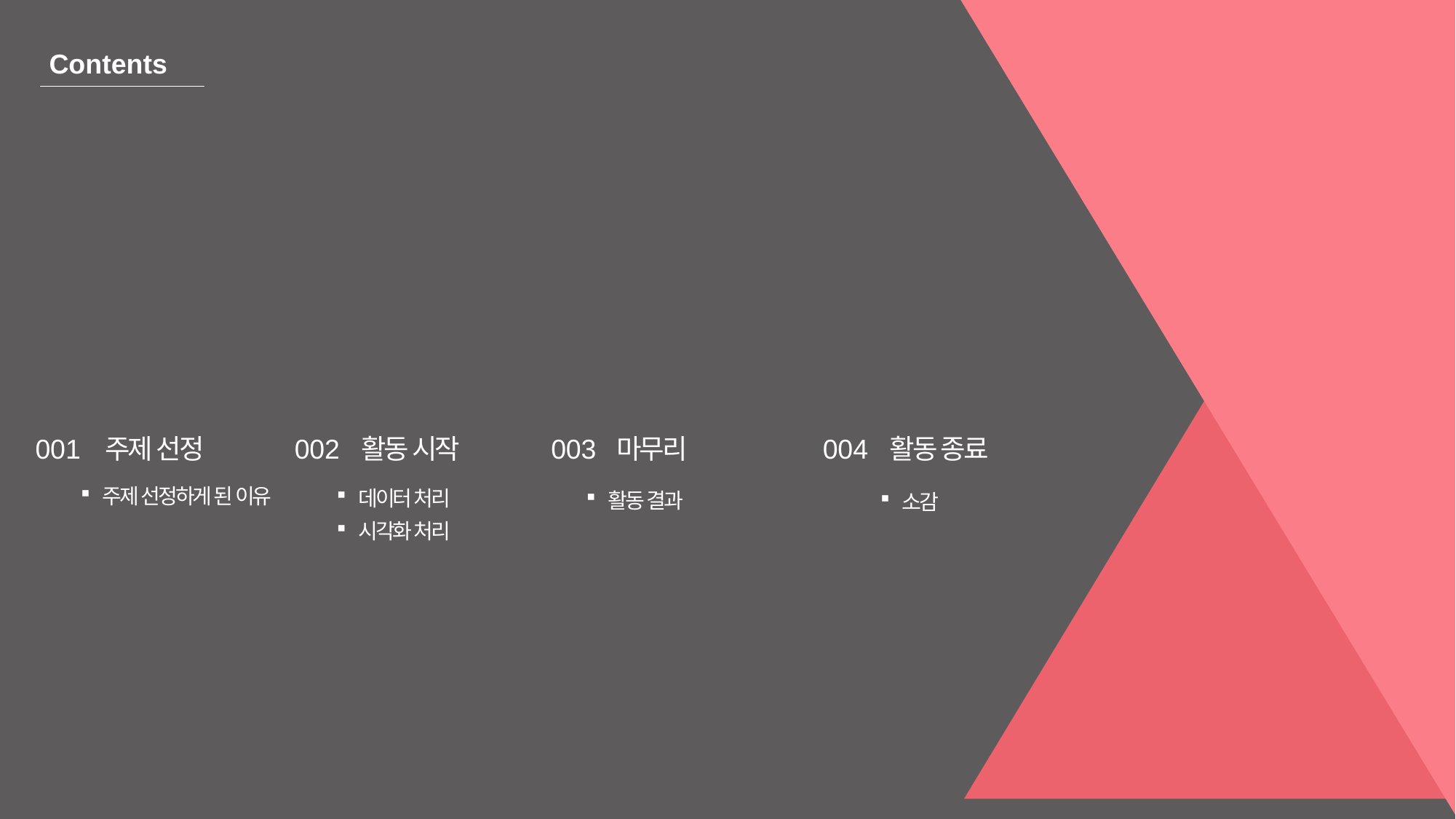

Contents
001
주제 선정
002
활동 시작
003
마무리
004
활동 종료
주제 선정하게 된 이유
데이터 처리
시각화 처리
활동 결과
소감